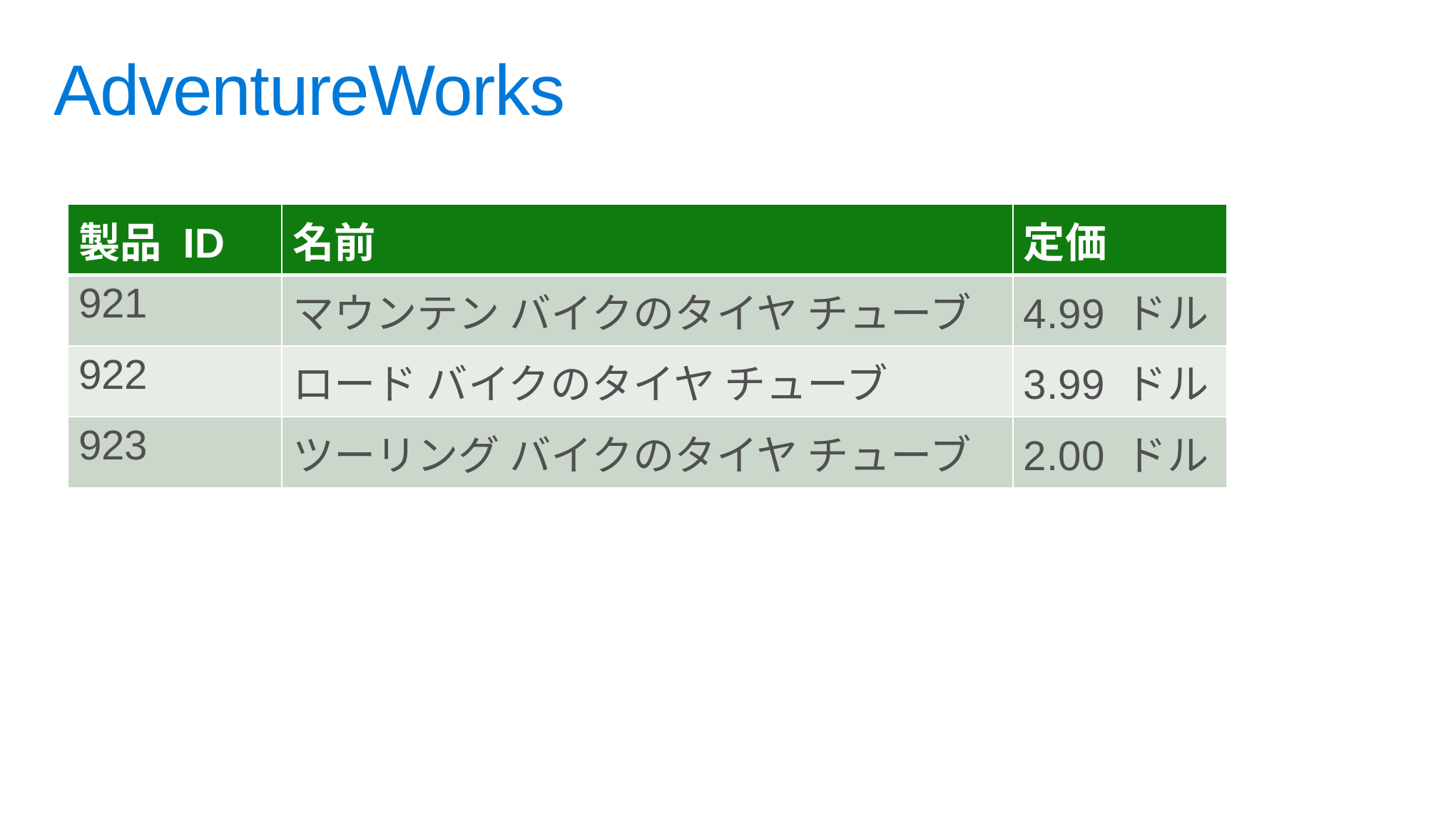

# AdventureWorks
| 製品 ID | 名前 | 定価 |
| --- | --- | --- |
| 921 | マウンテン バイクのタイヤ チューブ | 4.99 ドル |
| 922 | ロード バイクのタイヤ チューブ | 3.99 ドル |
| 923 | ツーリング バイクのタイヤ チューブ | 2.00 ドル |